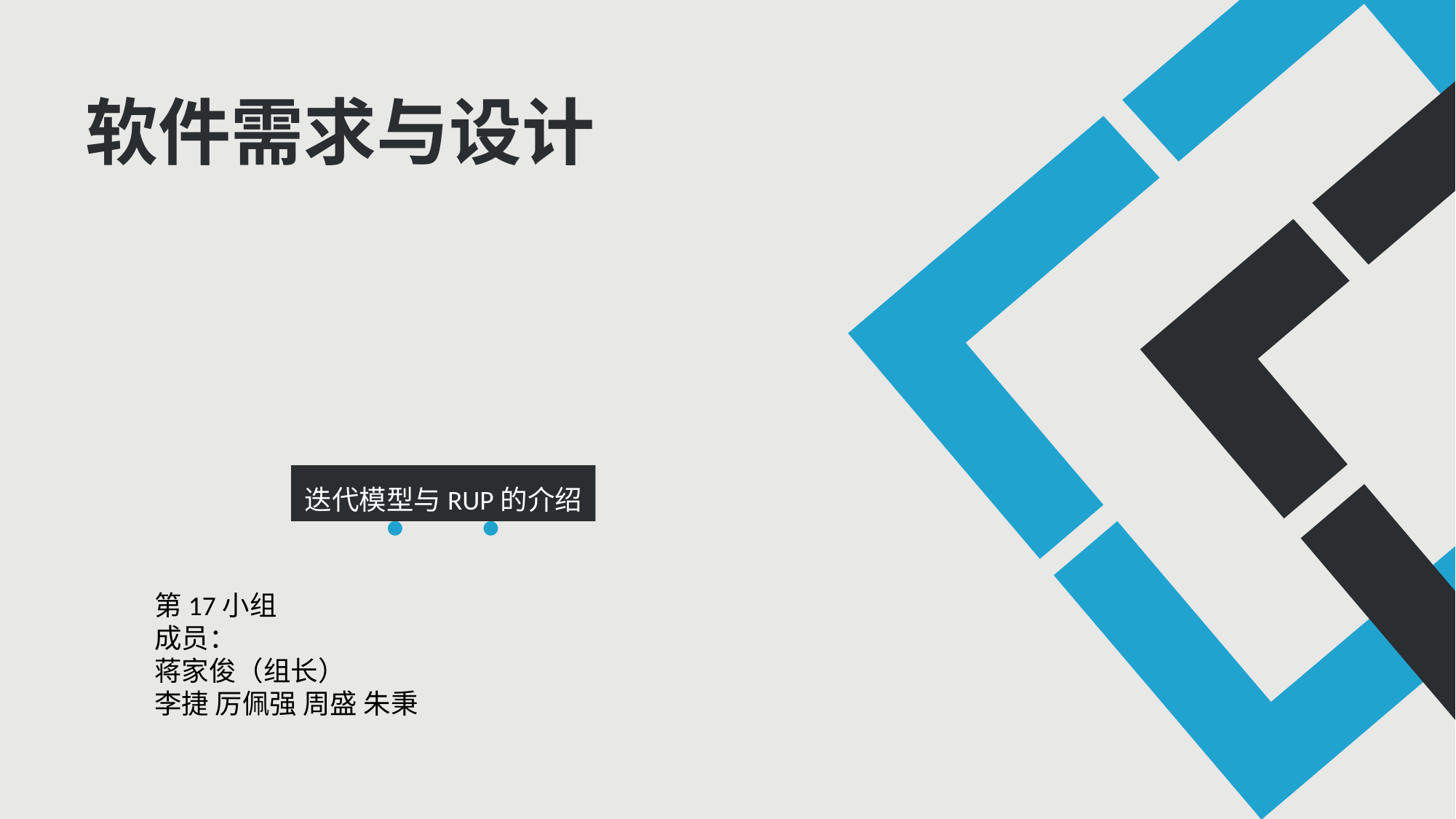

软件需求与设计

迭代模型与RUP的介绍

第17小组
成员：
蒋家俊（组长）
李捷 厉佩强 周盛 朱秉